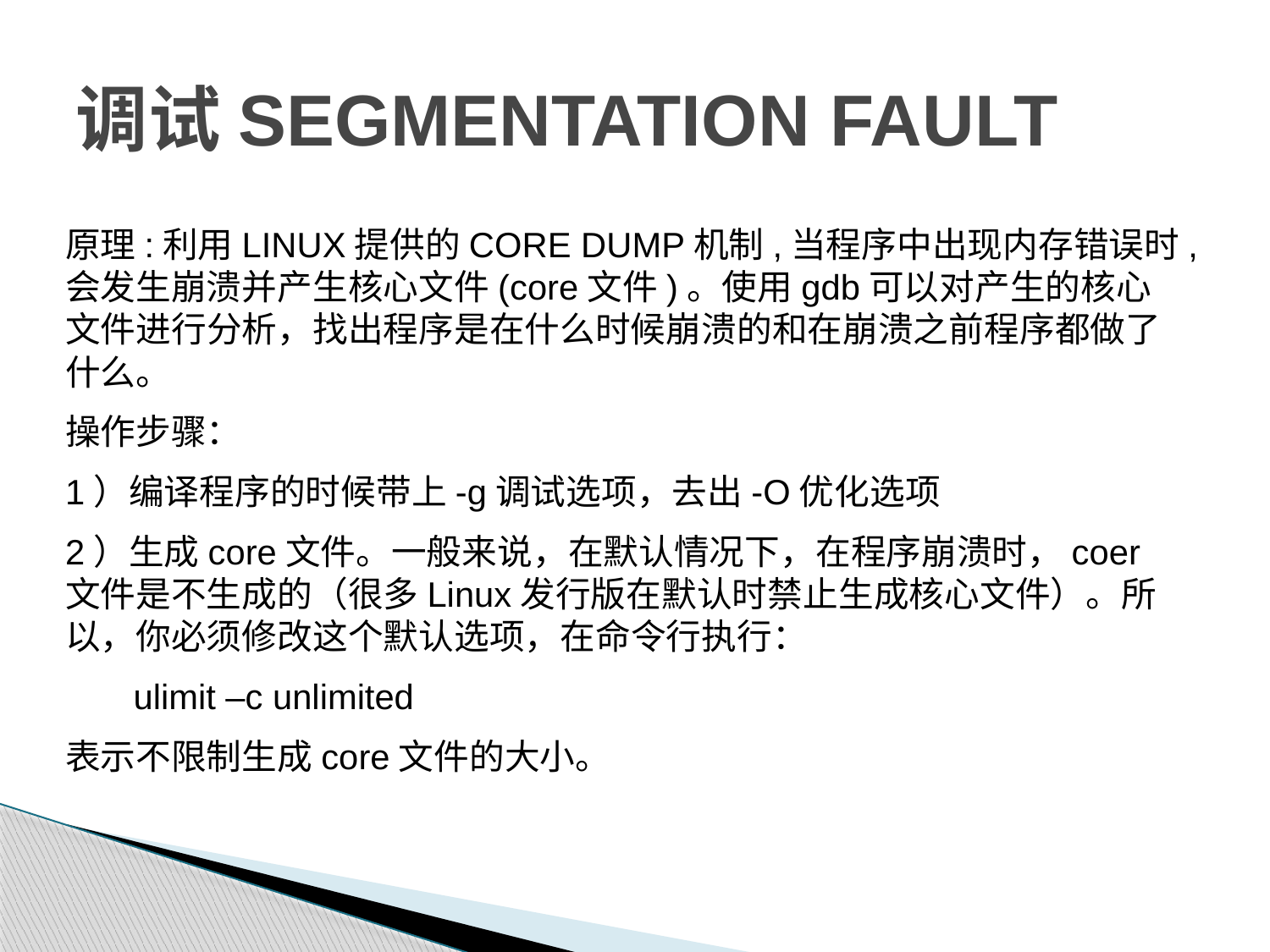

# 调试SEGMENTATION FAULT

原理:利用LINUX提供的CORE DUMP机制,当程序中出现内存错误时,会发生崩溃并产生核心文件(core文件)。使用gdb可以对产生的核心文件进行分析，找出程序是在什么时候崩溃的和在崩溃之前程序都做了什么。
操作步骤：
1）编译程序的时候带上-g调试选项，去出-O优化选项
2）生成core文件。一般来说，在默认情况下，在程序崩溃时，coer文件是不生成的（很多Linux发行版在默认时禁止生成核心文件）。所以，你必须修改这个默认选项，在命令行执行：
       ulimit –c unlimited
表示不限制生成core文件的大小。